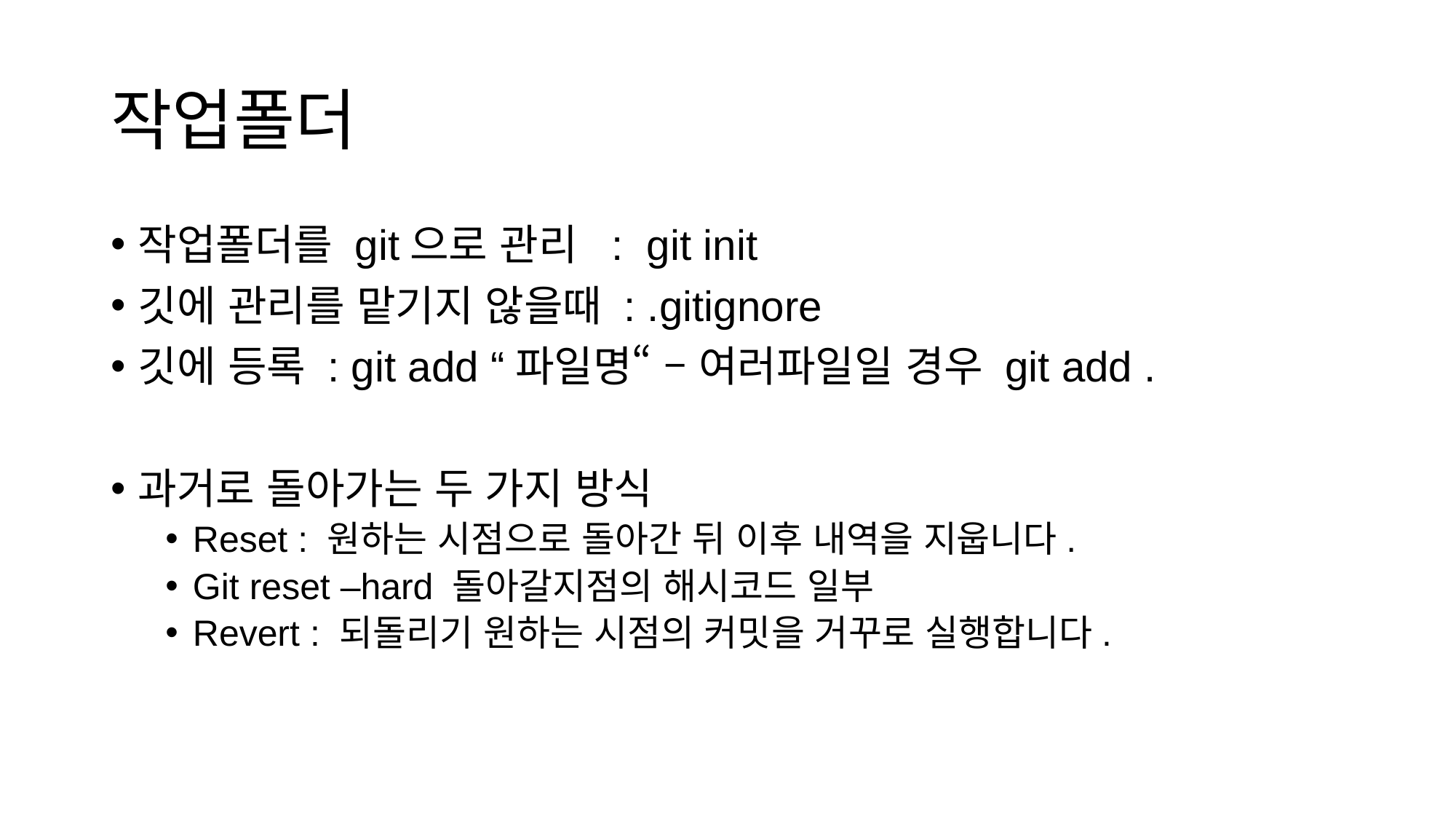

# 작업폴더
작업폴더를 git으로 관리  :  git init
깃에 관리를 맡기지 않을때 : .gitignore
깃에 등록 : git add “파일명“ – 여러파일일 경우 git add .

과거로 돌아가는 두 가지 방식
Reset : 원하는 시점으로 돌아간 뒤 이후 내역을 지웁니다.
Git reset –hard 돌아갈지점의 해시코드 일부
Revert : 되돌리기 원하는 시점의 커밋을 거꾸로 실행합니다.